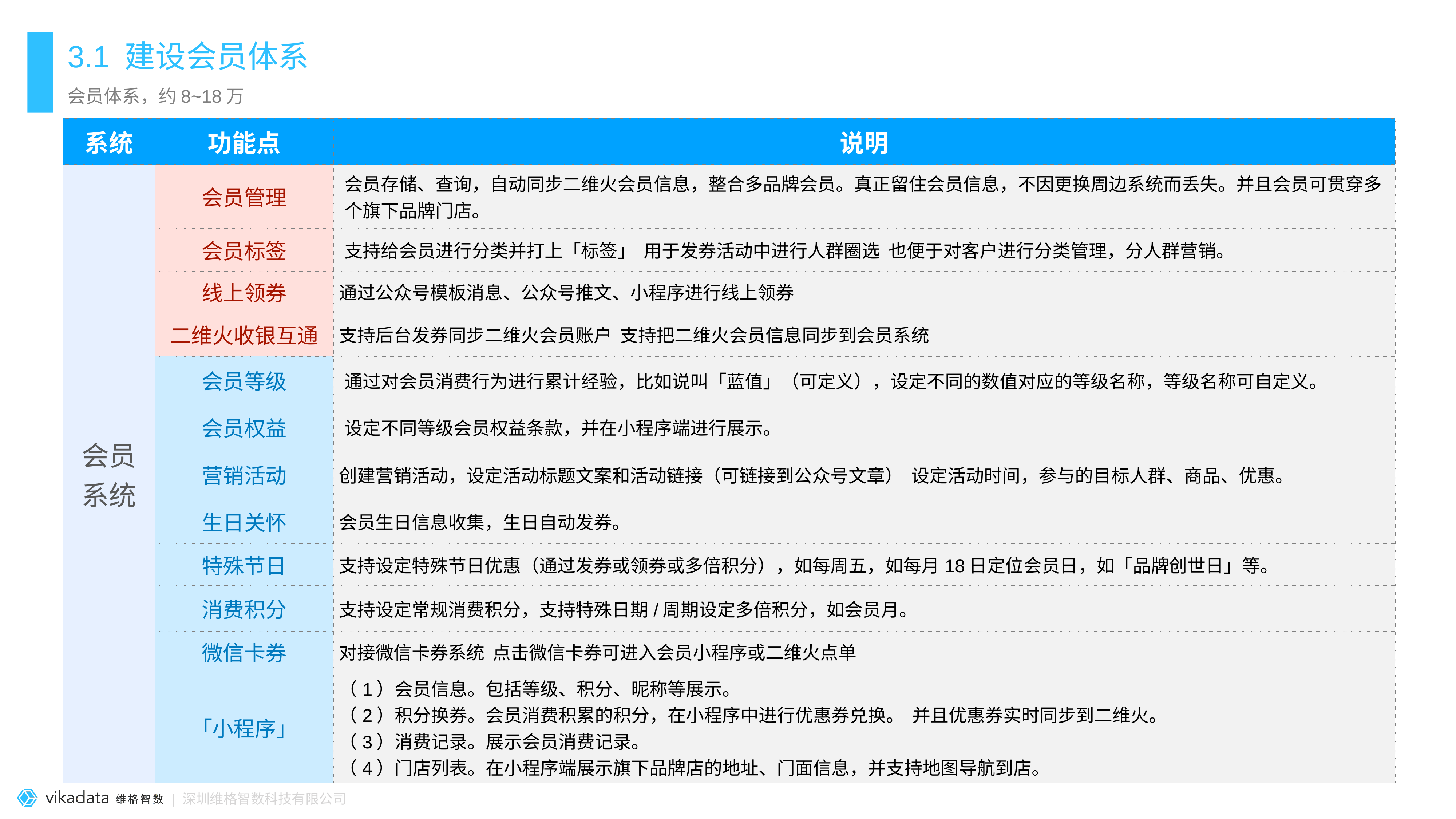

# 3.1 建设会员体系
会员体系，约8~18万
| 系统 | 功能点 | 说明 |
| --- | --- | --- |
| 会员系统 | 会员管理 | 会员存储、查询，自动同步二维火会员信息，整合多品牌会员。真正留住会员信息，不因更换周边系统而丢失。并且会员可贯穿多个旗下品牌门店。 |
|  | 会员标签 | 支持给会员进行分类并打上「标签」 用于发券活动中进行人群圈选 也便于对客户进行分类管理，分人群营销。 |
|  | 线上领券 | 通过公众号模板消息、公众号推文、小程序进行线上领券 |
|  | 二维火收银互通 | 支持后台发券同步二维火会员账户 支持把二维火会员信息同步到会员系统 |
|  | 会员等级 | 通过对会员消费行为进行累计经验，比如说叫「蓝值」（可定义），设定不同的数值对应的等级名称，等级名称可自定义。 |
|  | 会员权益 | 设定不同等级会员权益条款，并在小程序端进行展示。 |
|  | 营销活动 | 创建营销活动，设定活动标题文案和活动链接（可链接到公众号文章） 设定活动时间，参与的目标人群、商品、优惠。 |
|  | 生日关怀 | 会员生日信息收集，生日自动发券。 |
|  | 特殊节日 | 支持设定特殊节日优惠（通过发券或领券或多倍积分），如每周五，如每月18日定位会员日，如「品牌创世日」等。 |
|  | 消费积分 | 支持设定常规消费积分，支持特殊日期/周期设定多倍积分，如会员月。 |
|  | 微信卡券 | 对接微信卡券系统 点击微信卡券可进入会员小程序或二维火点单 |
|  | 「小程序」 | （1）会员信息。包括等级、积分、昵称等展示。 （2）积分换券。会员消费积累的积分，在小程序中进行优惠券兑换。 并且优惠券实时同步到二维火。 （3）消费记录。展示会员消费记录。 （4）门店列表。在小程序端展示旗下品牌店的地址、门面信息，并支持地图导航到店。 |